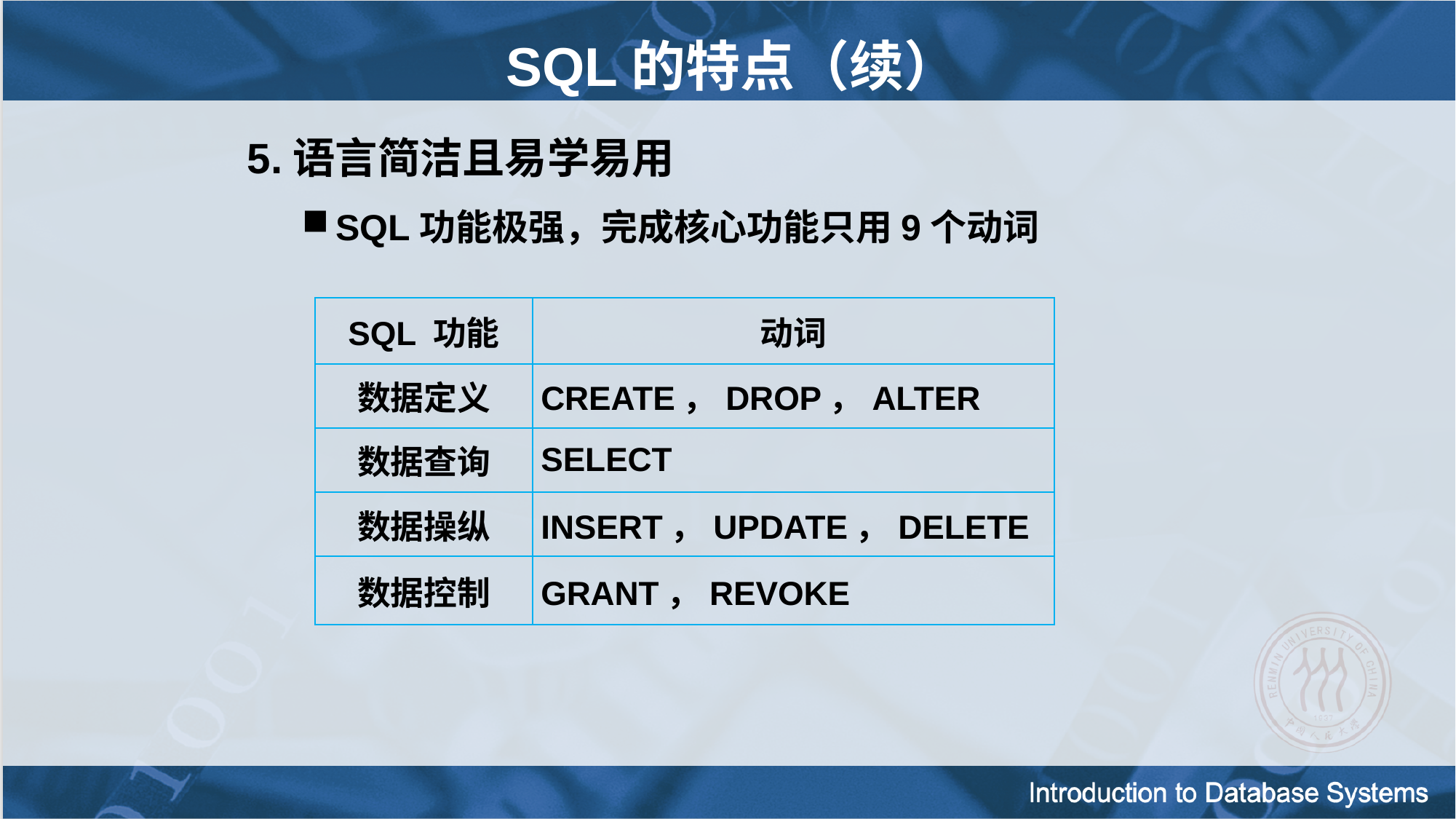

SQL的特点（续）
5.语言简洁且易学易用
SQL功能极强，完成核心功能只用9个动词
| SQL 功能 | 动词 |
| --- | --- |
| 数据定义 | CREATE，DROP，ALTER |
| 数据查询 | SELECT |
| 数据操纵 | INSERT，UPDATE，DELETE |
| 数据控制 | GRANT，REVOKE |